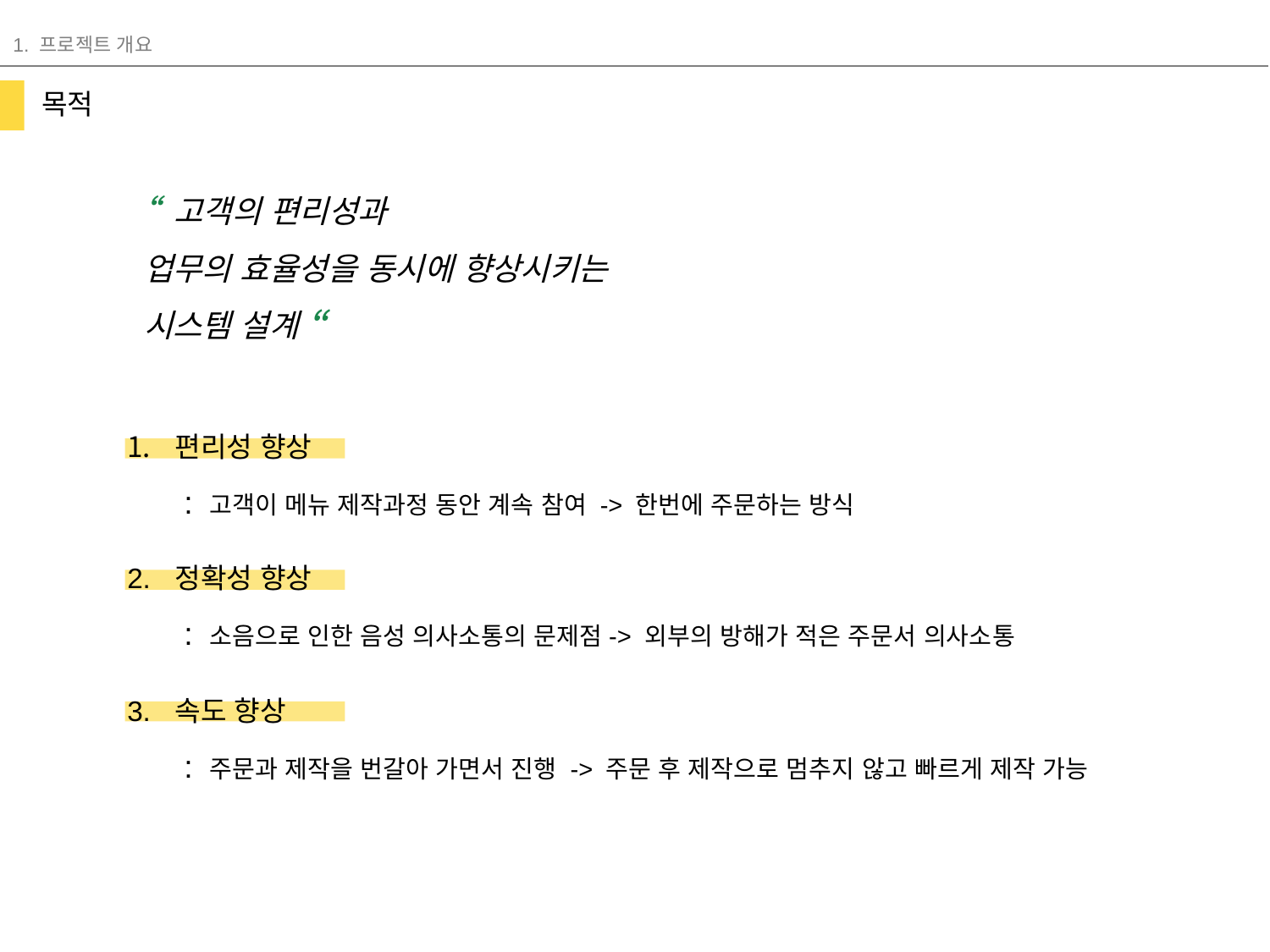

1. 프로젝트 개요

목적
“ 고객의 편리성과
 업무의 효율성을 동시에 향상시키는
 시스템 설계 “
편리성 향상
	 : 고객이 메뉴 제작과정 동안 계속 참여 -> 한번에 주문하는 방식

2.	정확성 향상
	 : 소음으로 인한 음성 의사소통의 문제점-> 외부의 방해가 적은 주문서 의사소통

3.	속도 향상
	 : 주문과 제작을 번갈아 가면서 진행 -> 주문 후 제작으로 멈추지 않고 빠르게 제작 가능